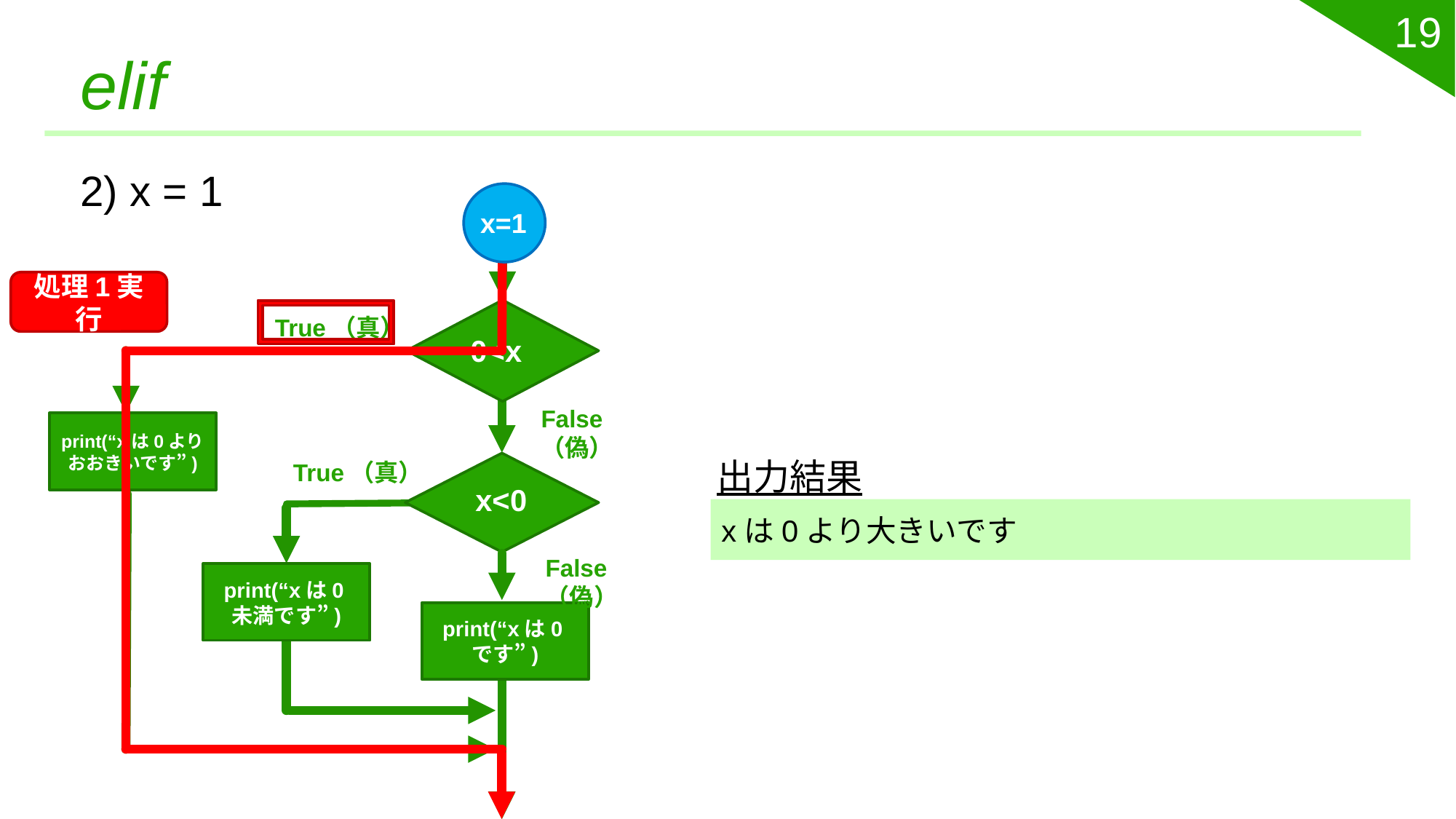

19
# elif
2) x = 1

x=1
x=0
処理1実行

True（真）
0<x
False（偽）
print(“xは0よりおおきいです”)
出力結果
True（真）

x<0

xは0より大きいです

False（偽）
print(“xは0未満です”)
print(“xは0です”)